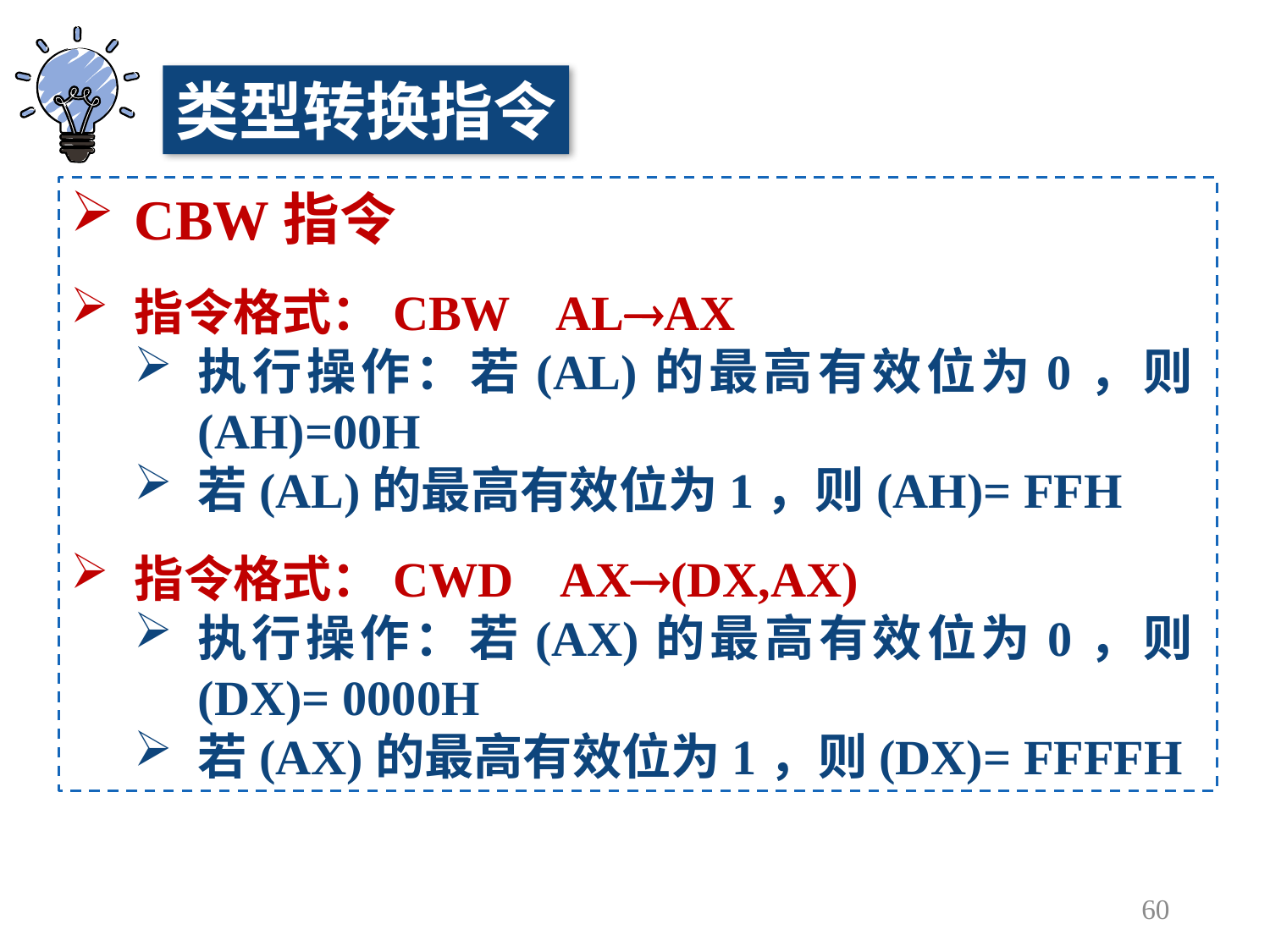

类型转换指令
CBW指令
指令格式：CBW    AL→AX
执行操作：若(AL)的最高有效位为0，则(AH)=00H
若(AL)的最高有效位为1，则(AH)= FFH
指令格式：CWD    AX→(DX,AX)
执行操作：若(AX)的最高有效位为0，则(DX)= 0000H
若(AX)的最高有效位为1，则(DX)= FFFFH
60